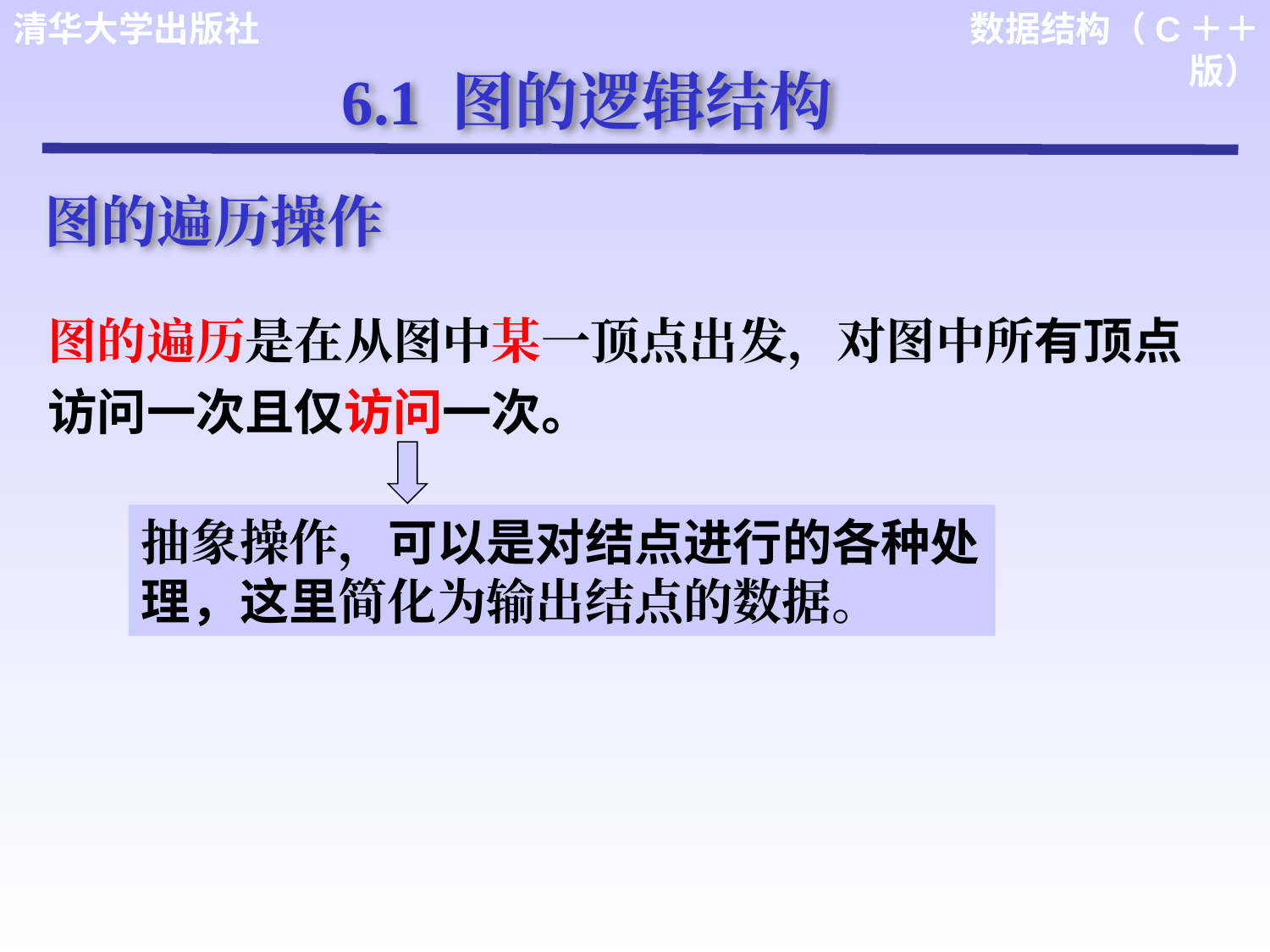

6.1 图的逻辑结构
图的遍历操作
图的遍历是在从图中某一顶点出发，对图中所有顶点访问一次且仅访问一次。

抽象操作，可以是对结点进行的各种处理，这里简化为输出结点的数据。